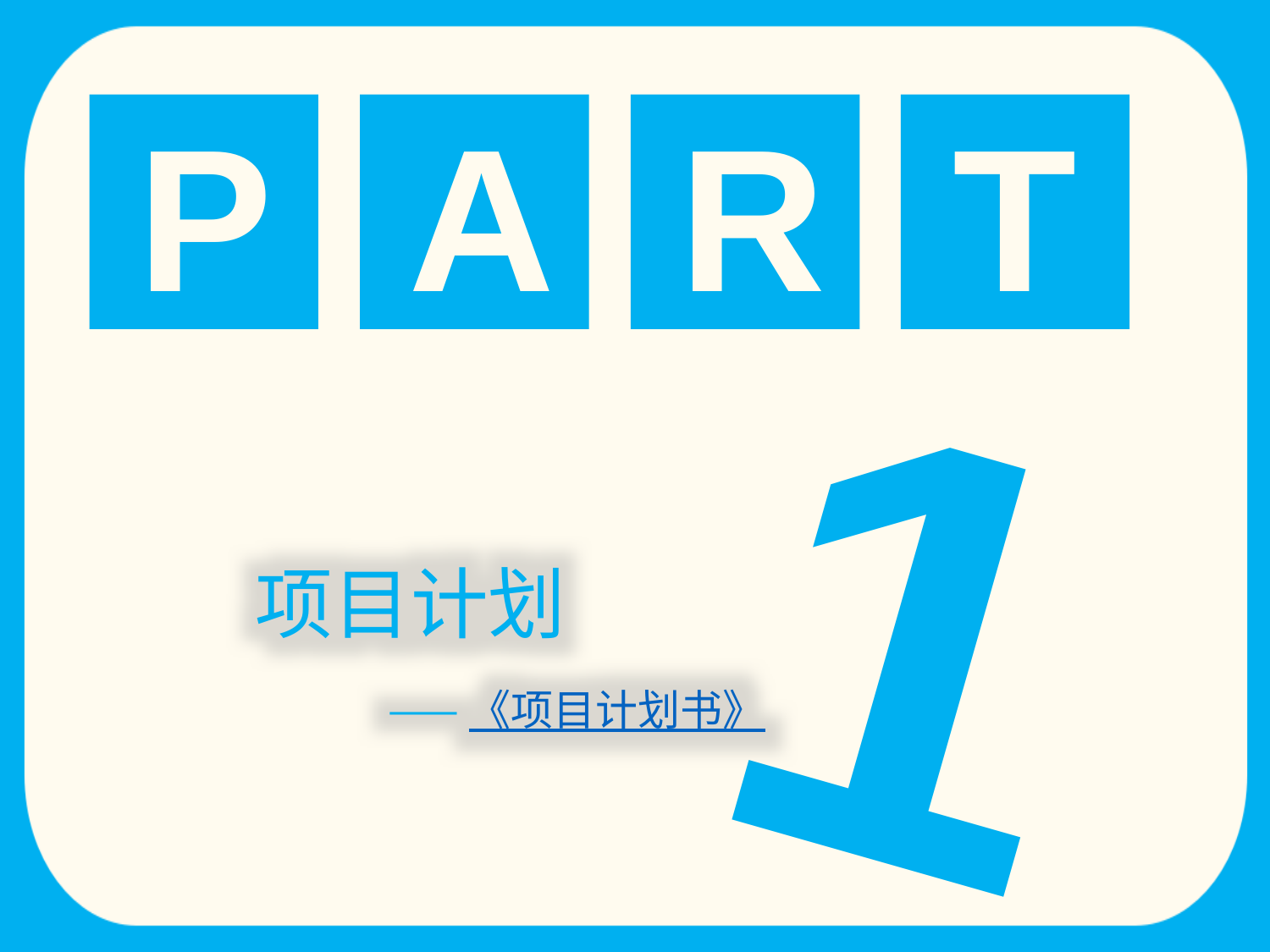

P

A

R

T

1
项目计划
 ——《项目计划书》